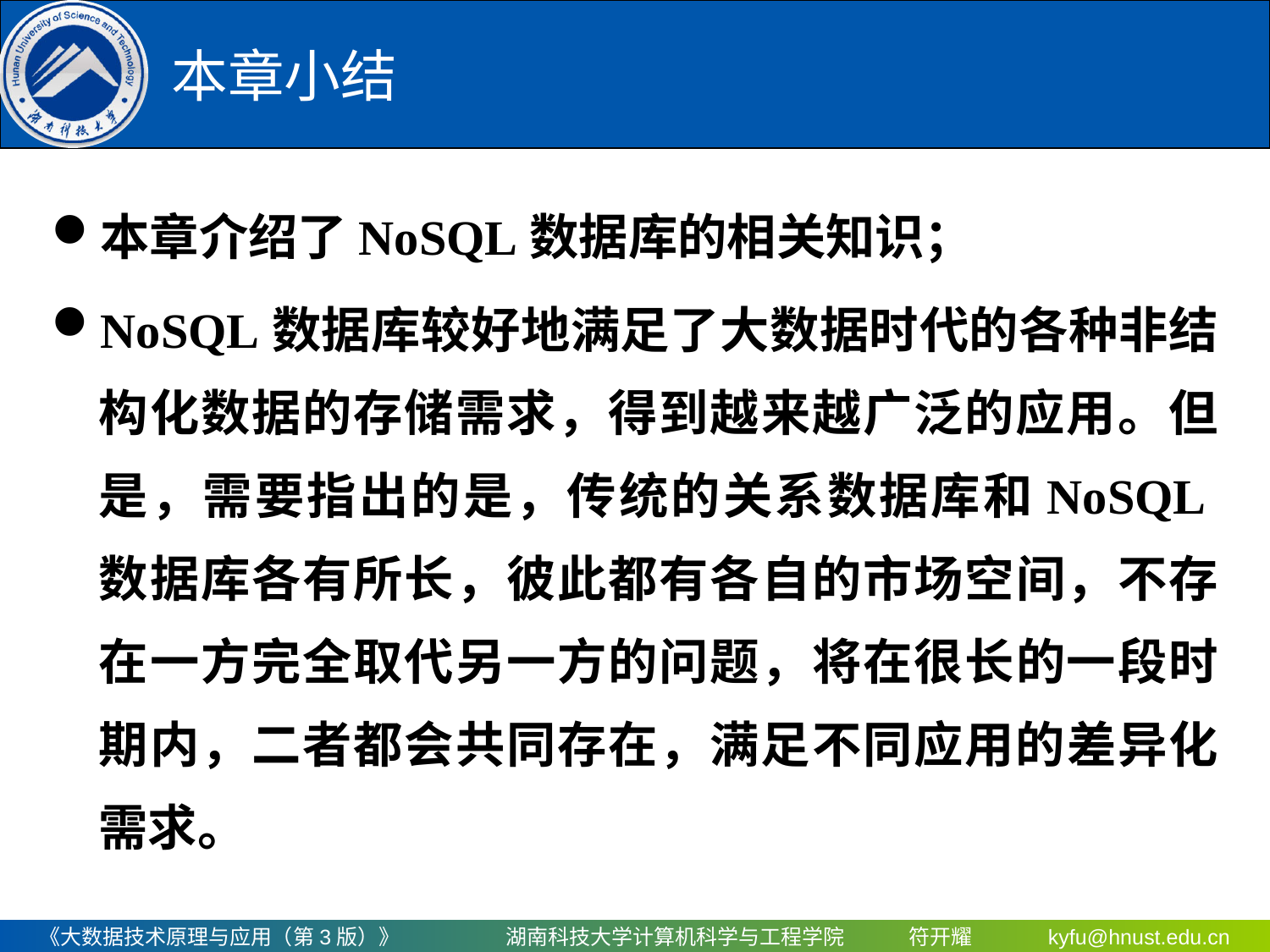

# 本章小结
本章介绍了NoSQL数据库的相关知识；
NoSQL数据库较好地满足了大数据时代的各种非结构化数据的存储需求，得到越来越广泛的应用。但是，需要指出的是，传统的关系数据库和NoSQL数据库各有所长，彼此都有各自的市场空间，不存在一方完全取代另一方的问题，将在很长的一段时期内，二者都会共同存在，满足不同应用的差异化需求。